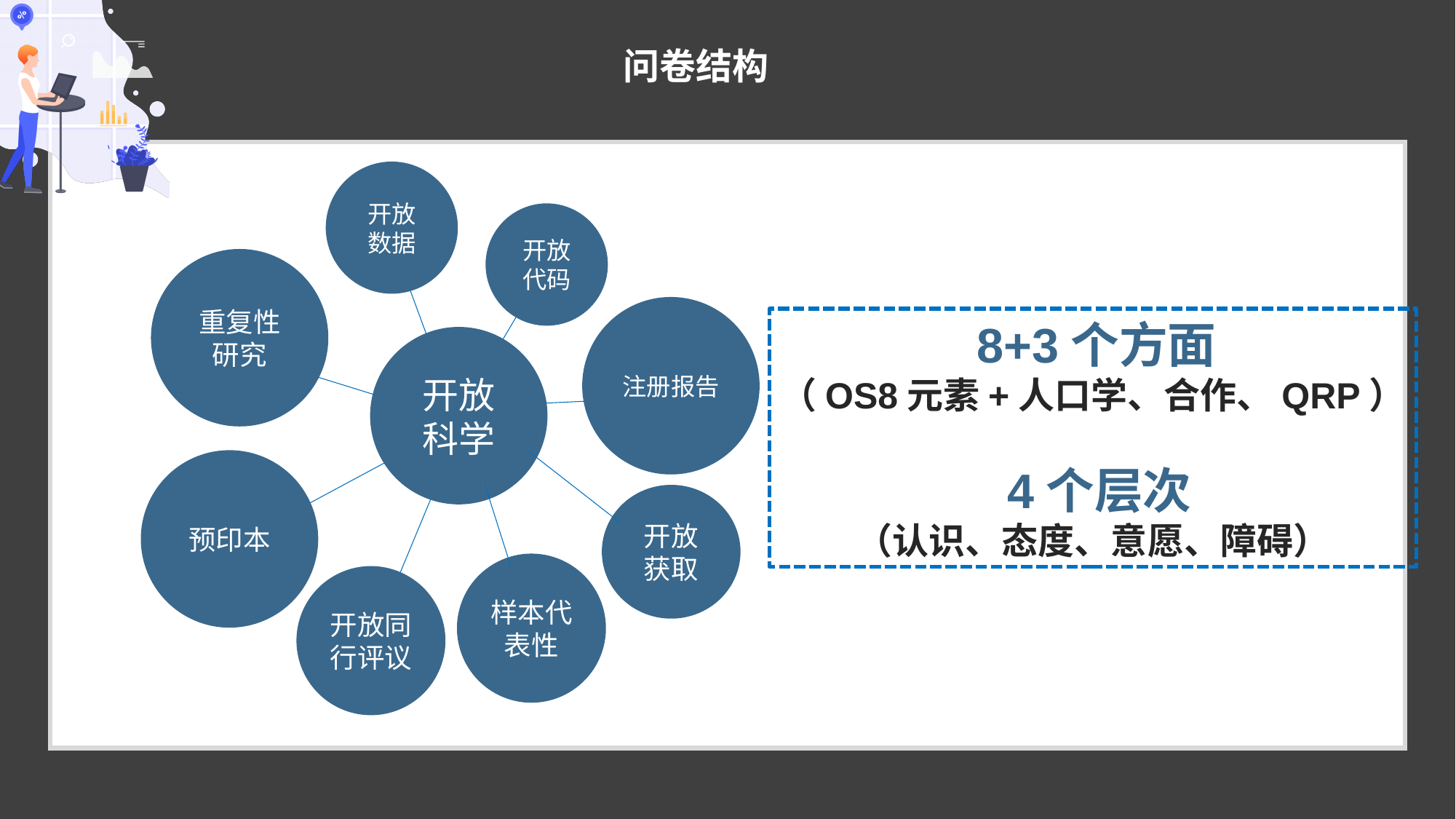

问卷结构
开放数据
开放代码
重复性研究
注册报告
 8+3个方面
（OS8元素+人口学、合作、QRP）

 4个层次
（认识、态度、意愿、障碍）
开放科学
预印本
开放获取
样本代表性
开放同行评议